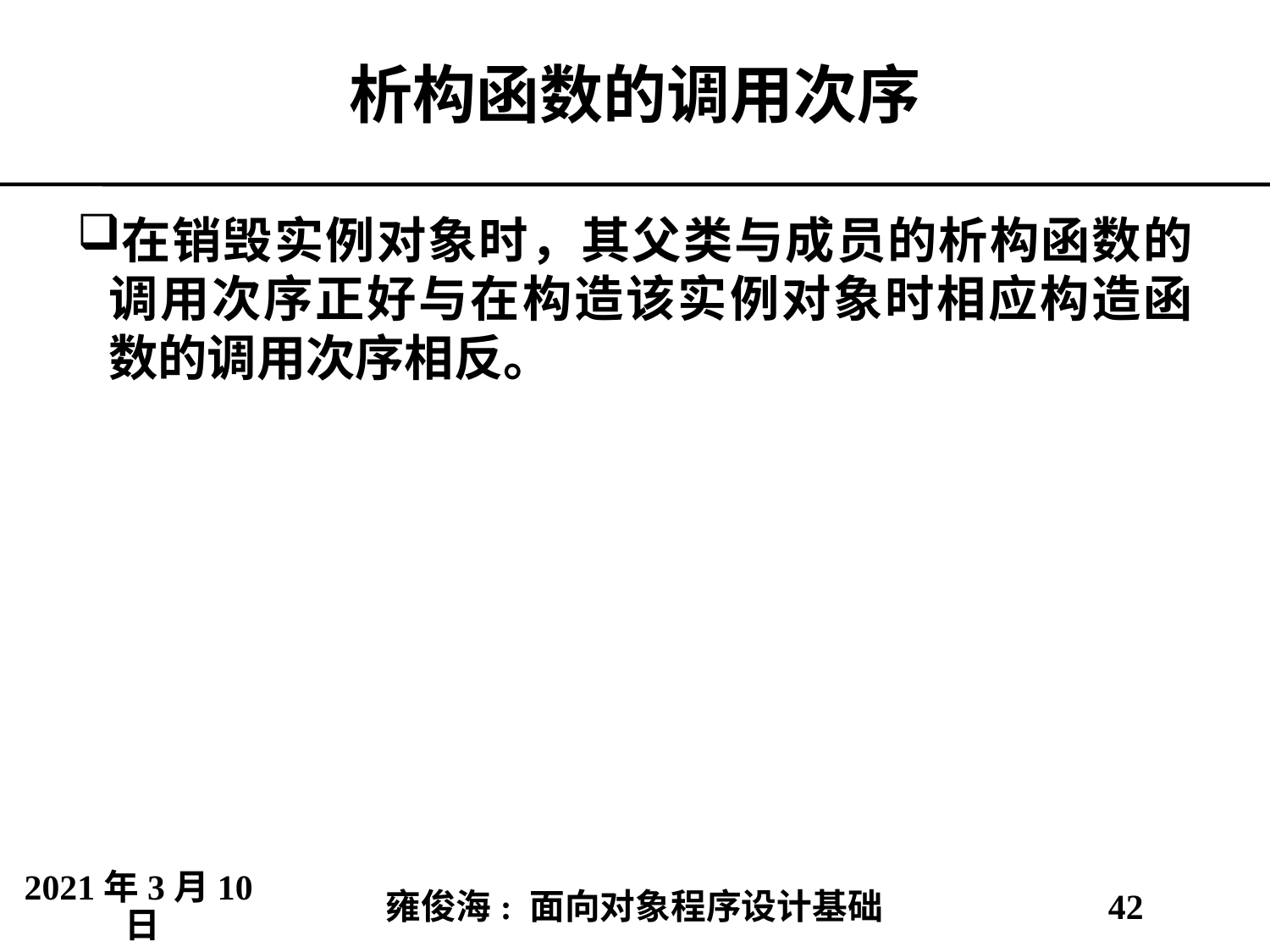

# 析构函数的调用次序

在销毁实例对象时，其父类与成员的析构函数的调用次序正好与在构造该实例对象时相应构造函数的调用次序相反。
2021年3月10日
雍俊海: 面向对象程序设计基础
42